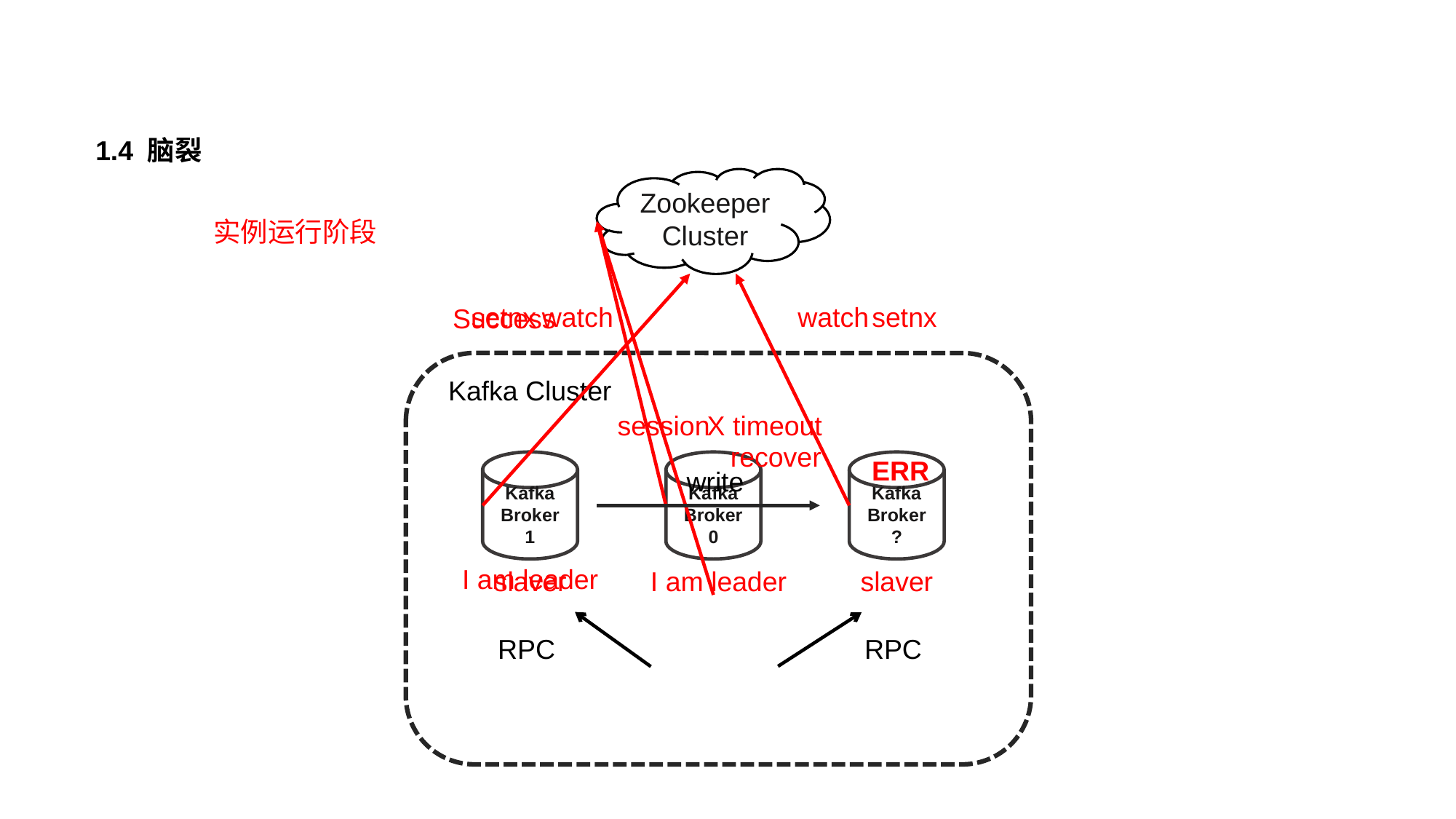

1.4 脑裂
Zookeeper
Cluster
实例运行阶段
setnx
setnx
watch
watch
Success

Kafka Cluster
session
X timeout
recover
ERR
Kafka
Broker ?
Kafka
Broker 0
Kafka
Broker 1
write
I am leader
slaver
I am leader
slaver
RPC
RPC